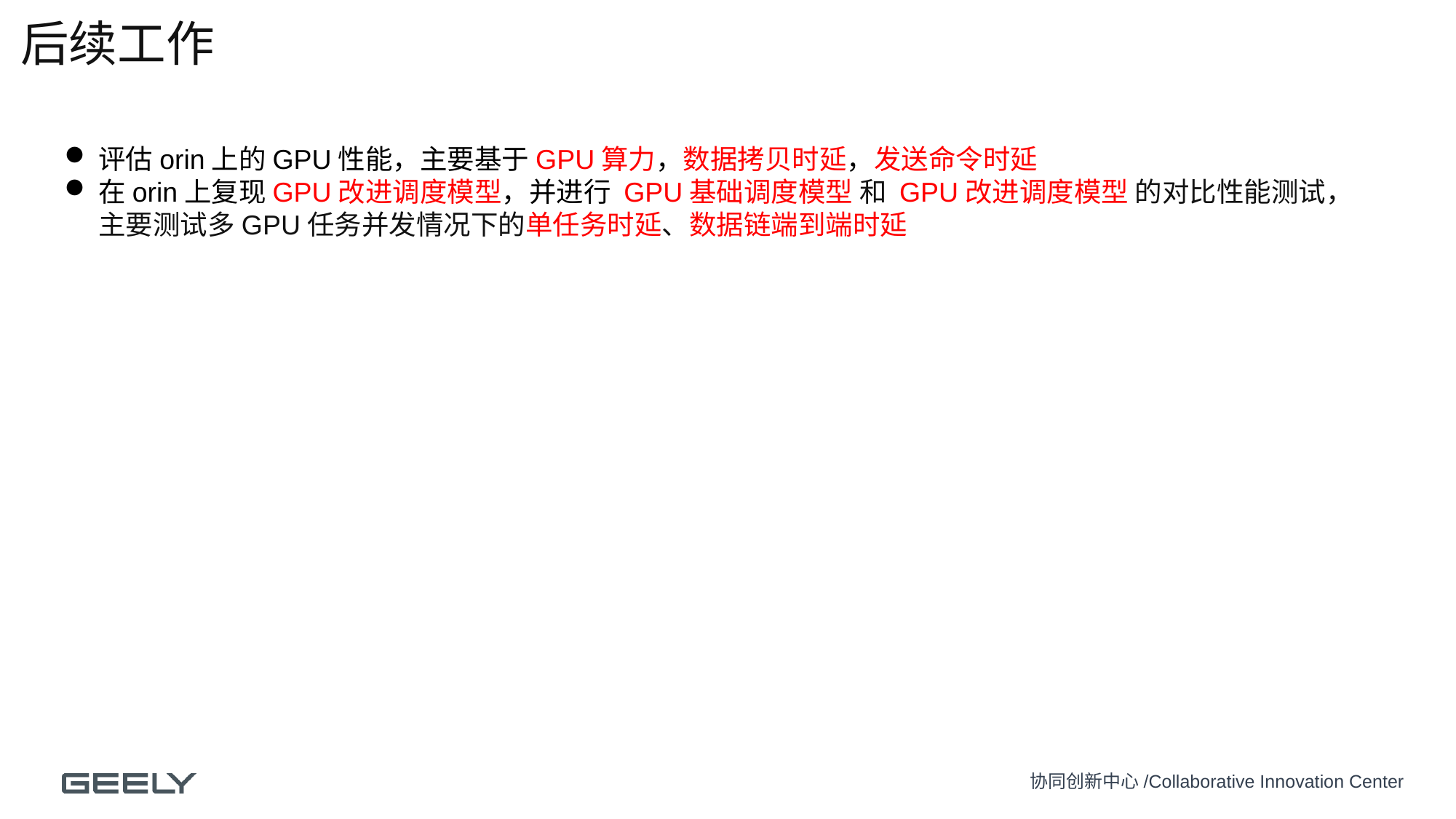

后续工作
评估orin上的GPU性能，主要基于GPU算力，数据拷贝时延，发送命令时延
在orin上复现GPU改进调度模型，并进行 GPU基础调度模型 和 GPU改进调度模型 的对比性能测试，主要测试多GPU任务并发情况下的单任务时延、数据链端到端时延